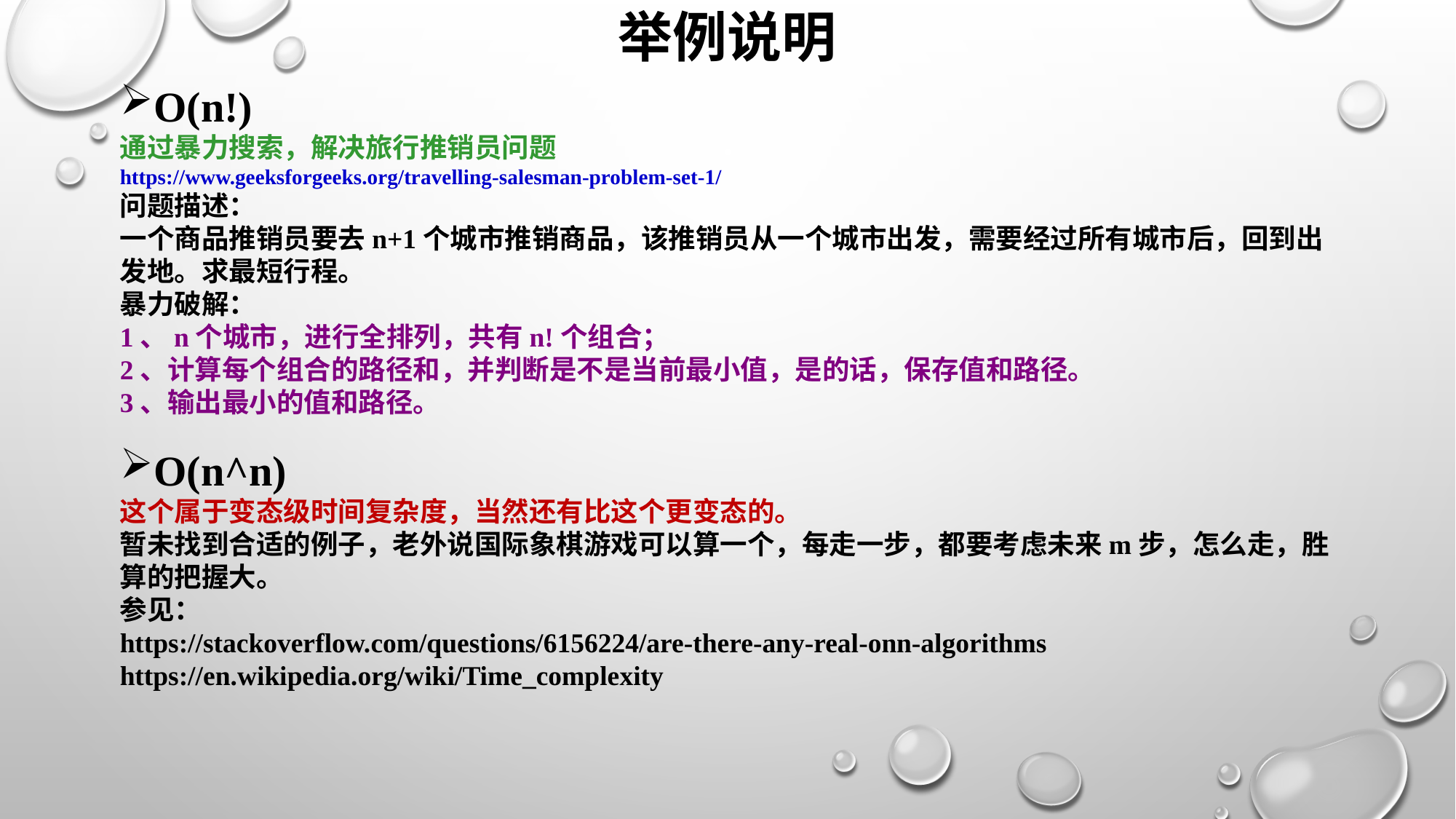

# 举例说明
O(n!)
通过暴力搜索，解决旅行推销员问题
https://www.geeksforgeeks.org/travelling-salesman-problem-set-1/
问题描述：
一个商品推销员要去n+1个城市推销商品，该推销员从一个城市出发，需要经过所有城市后，回到出发地。求最短行程。
暴力破解：
1、n个城市，进行全排列，共有n!个组合；
2、计算每个组合的路径和，并判断是不是当前最小值，是的话，保存值和路径。
3、输出最小的值和路径。
O(n^n)
这个属于变态级时间复杂度，当然还有比这个更变态的。
暂未找到合适的例子，老外说国际象棋游戏可以算一个，每走一步，都要考虑未来m步，怎么走，胜算的把握大。
参见：
https://stackoverflow.com/questions/6156224/are-there-any-real-onn-algorithms
https://en.wikipedia.org/wiki/Time_complexity